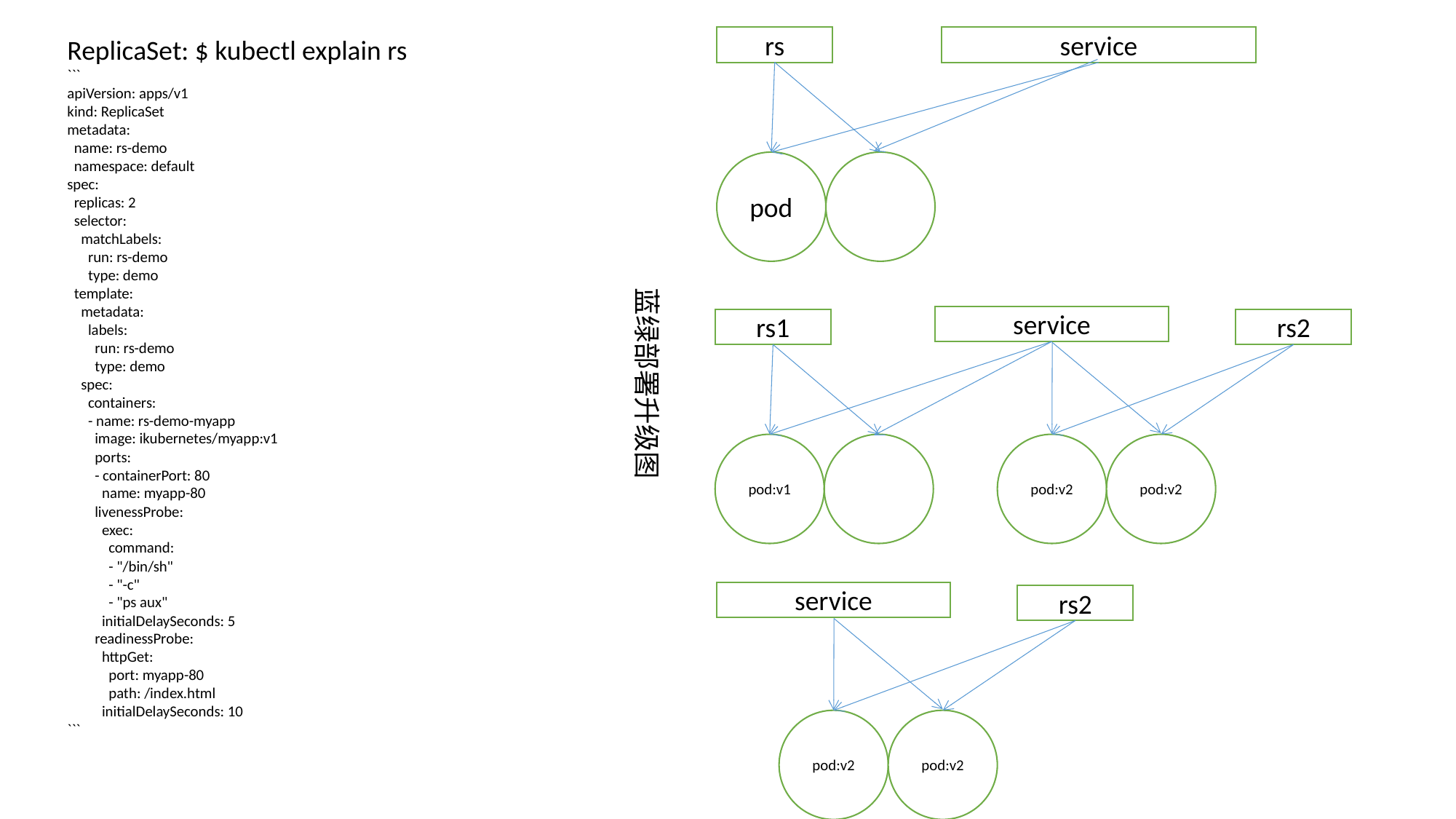

ReplicaSet: $ kubectl explain rs
```
apiVersion: apps/v1
kind: ReplicaSet
metadata:
  name: rs-demo
  namespace: default
spec:
  replicas: 2
  selector:
    matchLabels:
      run: rs-demo
      type: demo
  template:
    metadata:
      labels:
        run: rs-demo
        type: demo
    spec:
      containers:
      - name: rs-demo-myapp
        image: ikubernetes/myapp:v1
        ports:
        - containerPort: 80
          name: myapp-80
        livenessProbe:
          exec:
            command:
            - "/bin/sh"
            - "-c"
            - "ps aux"
          initialDelaySeconds: 5
        readinessProbe:
          httpGet:
            port: myapp-80
            path: /index.html
          initialDelaySeconds: 10
```
rs
service
蓝绿部署升级图
pod

service
rs1
rs2
pod:v1

pod:v2
pod:v2
service
rs2
pod:v2
pod:v2